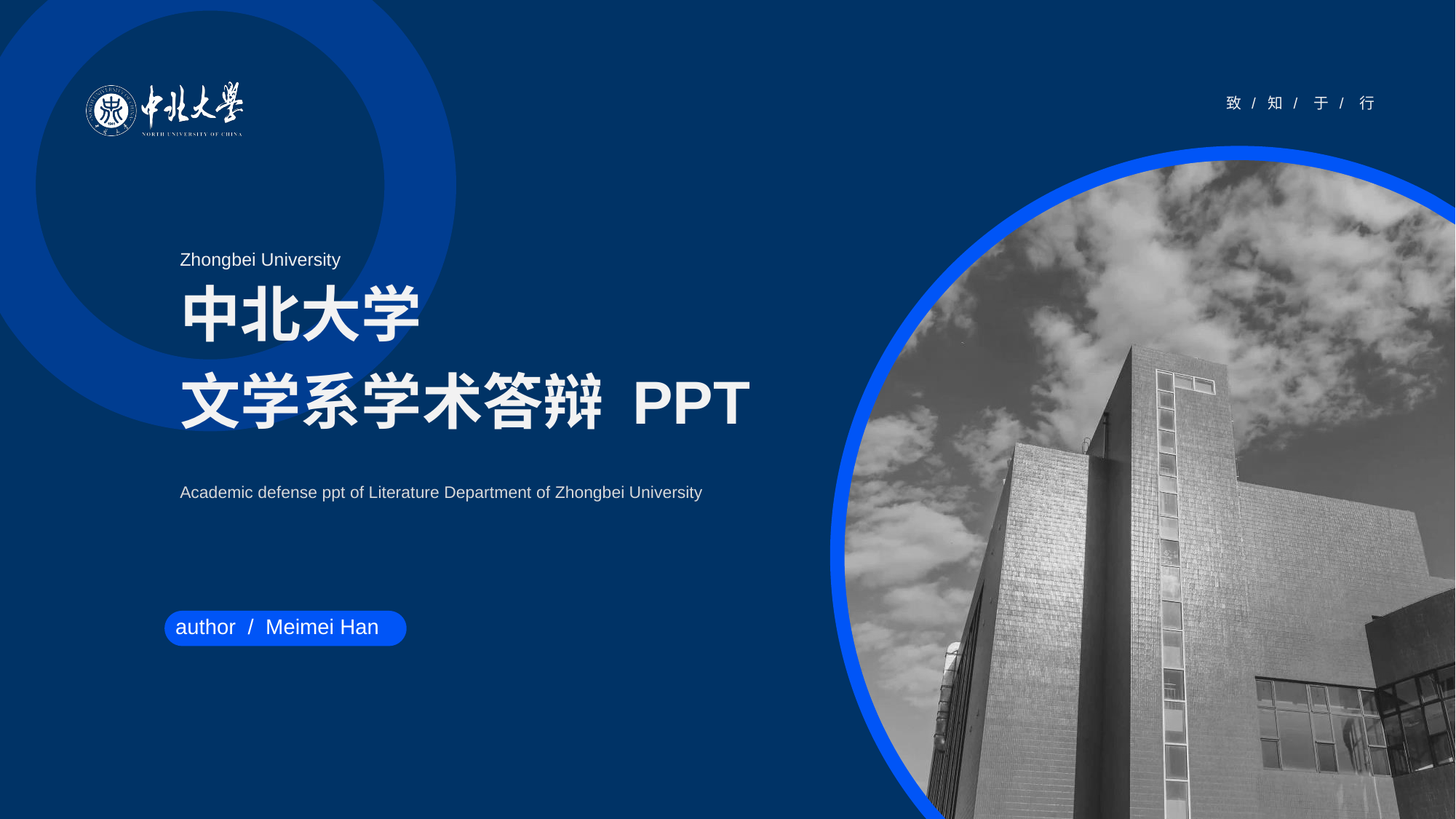

Zhongbei University
# 中北大学 文学系学术答辩 PPT
Academic defense ppt of Literature Department of Zhongbei University
author  /  Meimei Han